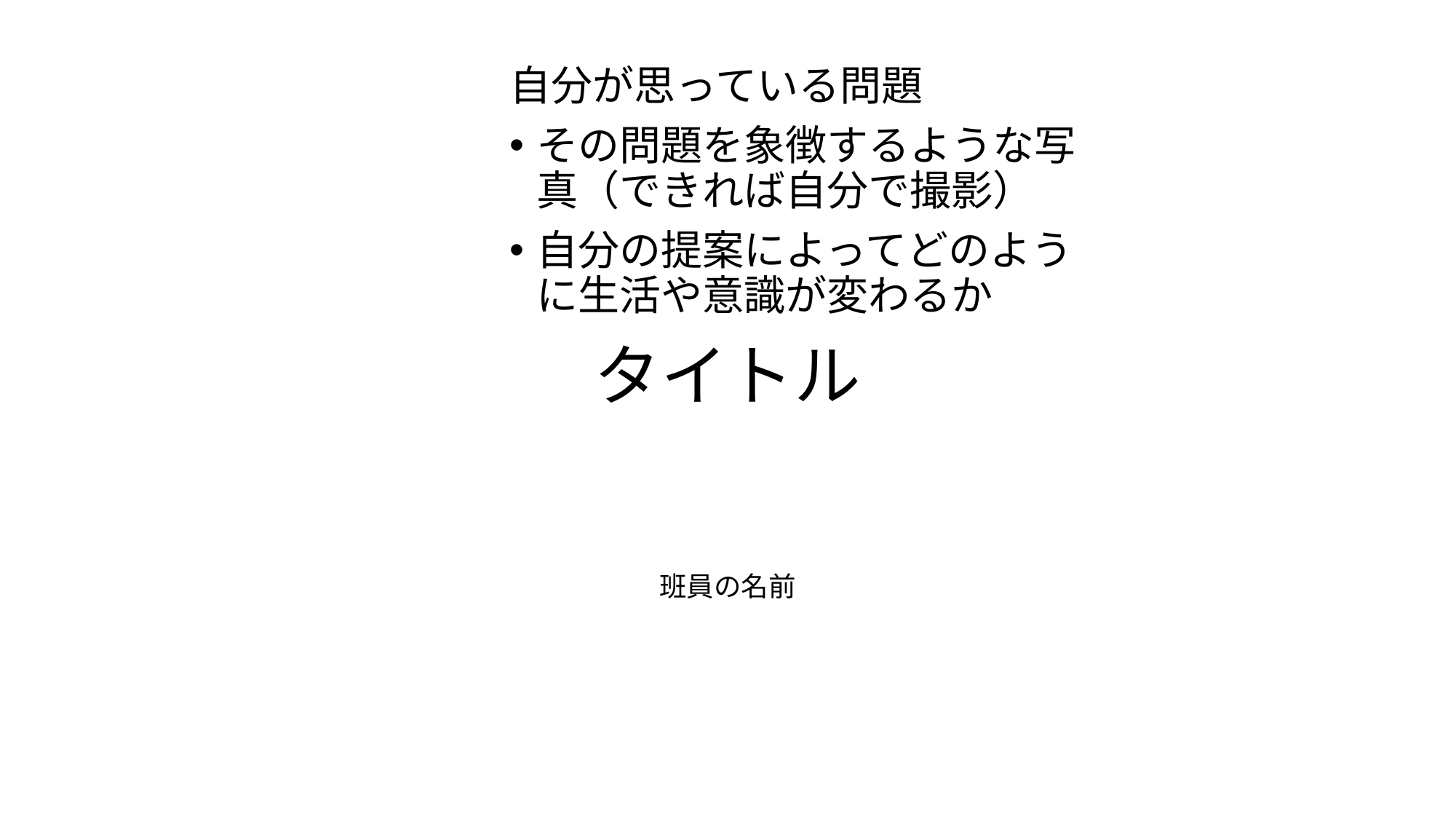

自分が思っている問題
その問題を象徴するような写真（できれば自分で撮影）
自分の提案によってどのように生活や意識が変わるか

# タイトル
班員の名前